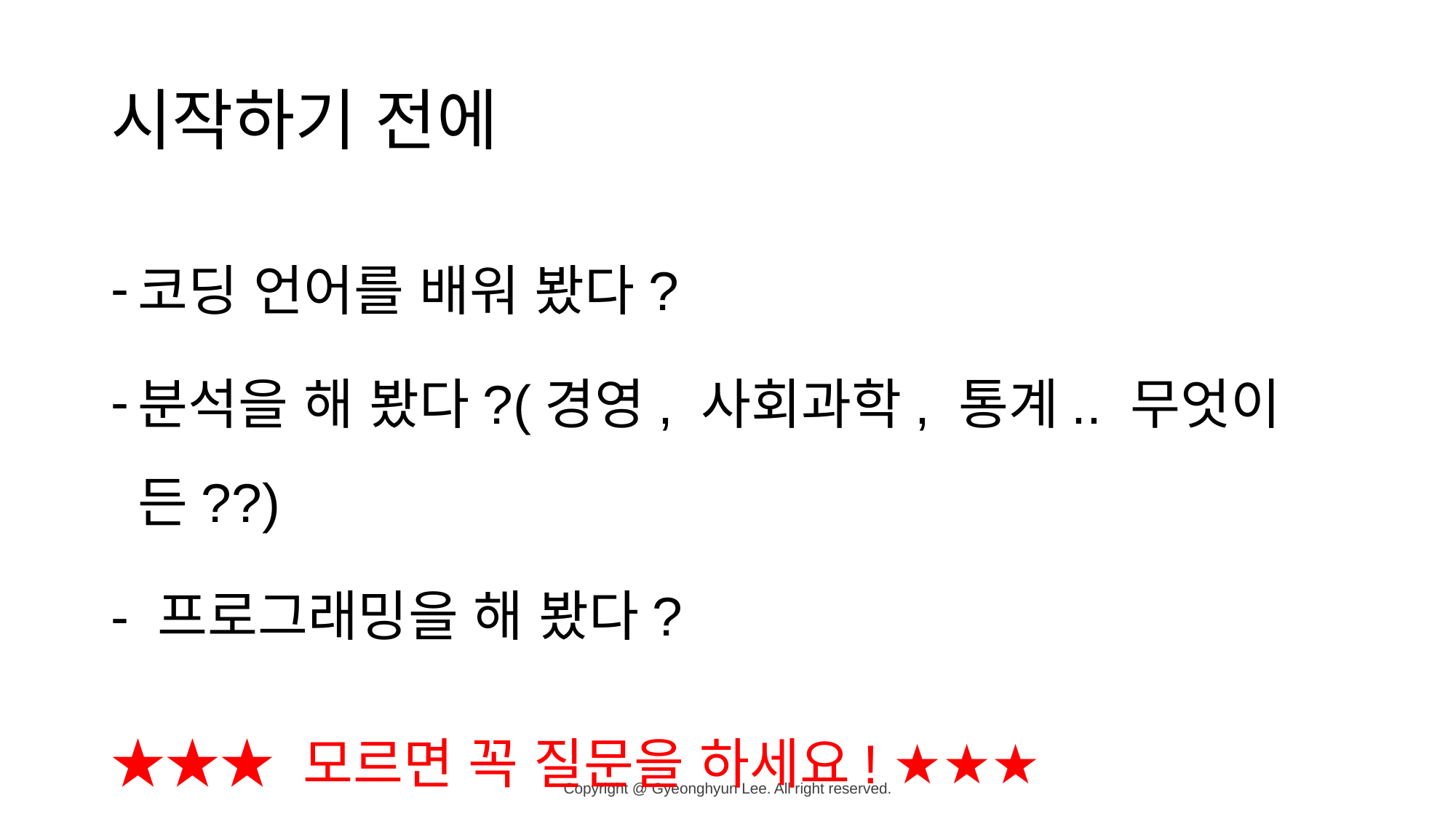

# 시작하기 전에
코딩 언어를 배워 봤다?
분석을 해 봤다?(경영, 사회과학, 통계.. 무엇이든??)
- 프로그래밍을 해 봤다?

★★★ 모르면 꼭 질문을 하세요! ★★★